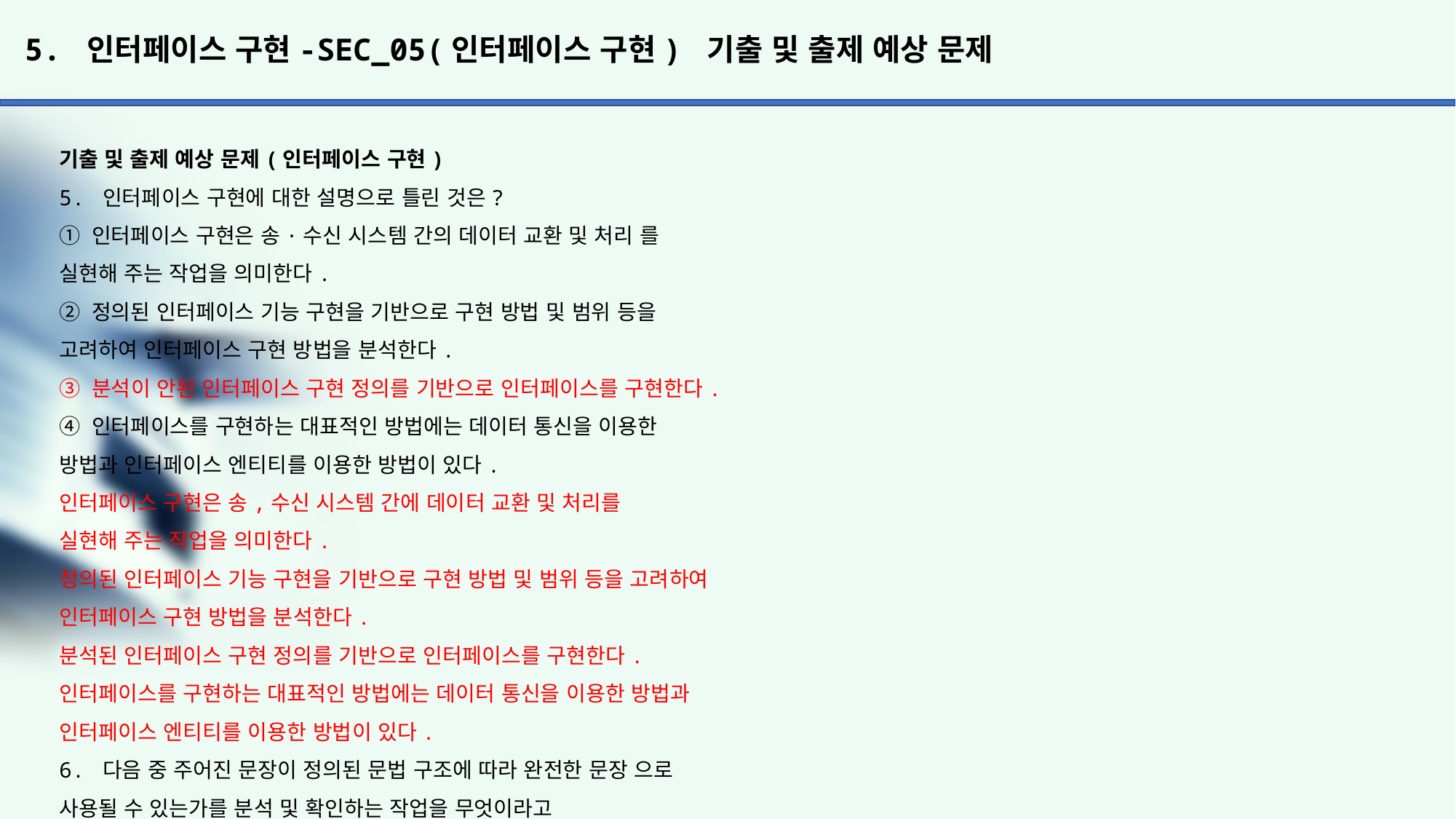

# 5. 인터페이스 구현-SEC_05(인터페이스 구현) 기출 및 출제 예상 문제
기출 및 출제 예상 문제(인터페이스 구현)
5. 인터페이스 구현에 대한 설명으로 틀린 것은?
① 인터페이스 구현은 송·수신 시스템 간의 데이터 교환 및 처리 를 실현해 주는 작업을 의미한다.
② 정의된 인터페이스 기능 구현을 기반으로 구현 방법 및 범위 등을 고려하여 인터페이스 구현 방법을 분석한다.
③ 분석이 안된 인터페이스 구현 정의를 기반으로 인터페이스를 구현한다.
④ 인터페이스를 구현하는 대표적인 방법에는 데이터 통신을 이용한 방법과 인터페이스 엔티티를 이용한 방법이 있다.
인터페이스 구현은 송,수신 시스템 간에 데이터 교환 및 처리를
실현해 주는 작업을 의미한다.
정의된 인터페이스 기능 구현을 기반으로 구현 방법 및 범위 등을 고려하여 인터페이스 구현 방법을 분석한다.
분석된 인터페이스 구현 정의를 기반으로 인터페이스를 구현한다.
인터페이스를 구현하는 대표적인 방법에는 데이터 통신을 이용한 방법과 인터페이스 엔티티를 이용한 방법이 있다.
6. 다음 중 주어진 문장이 정의된 문법 구조에 따라 완전한 문장 으로 사용될 수 있는가를 분석 및 확인하는 작업을 무엇이라고
하는가?
① Parsing		② JSON
③ SGML		④ AJAX
SGML(Stand Generalized Markup Language) : 텍스트, 이미지,
오디오 및 비디오 등을 포함하는 멀티미디어 전자문서들을 다른
기종의 시스템들과 정보의 손실 없이 효율적으로 전송, 저장 및
자동 처리하기 위한 언어이다.